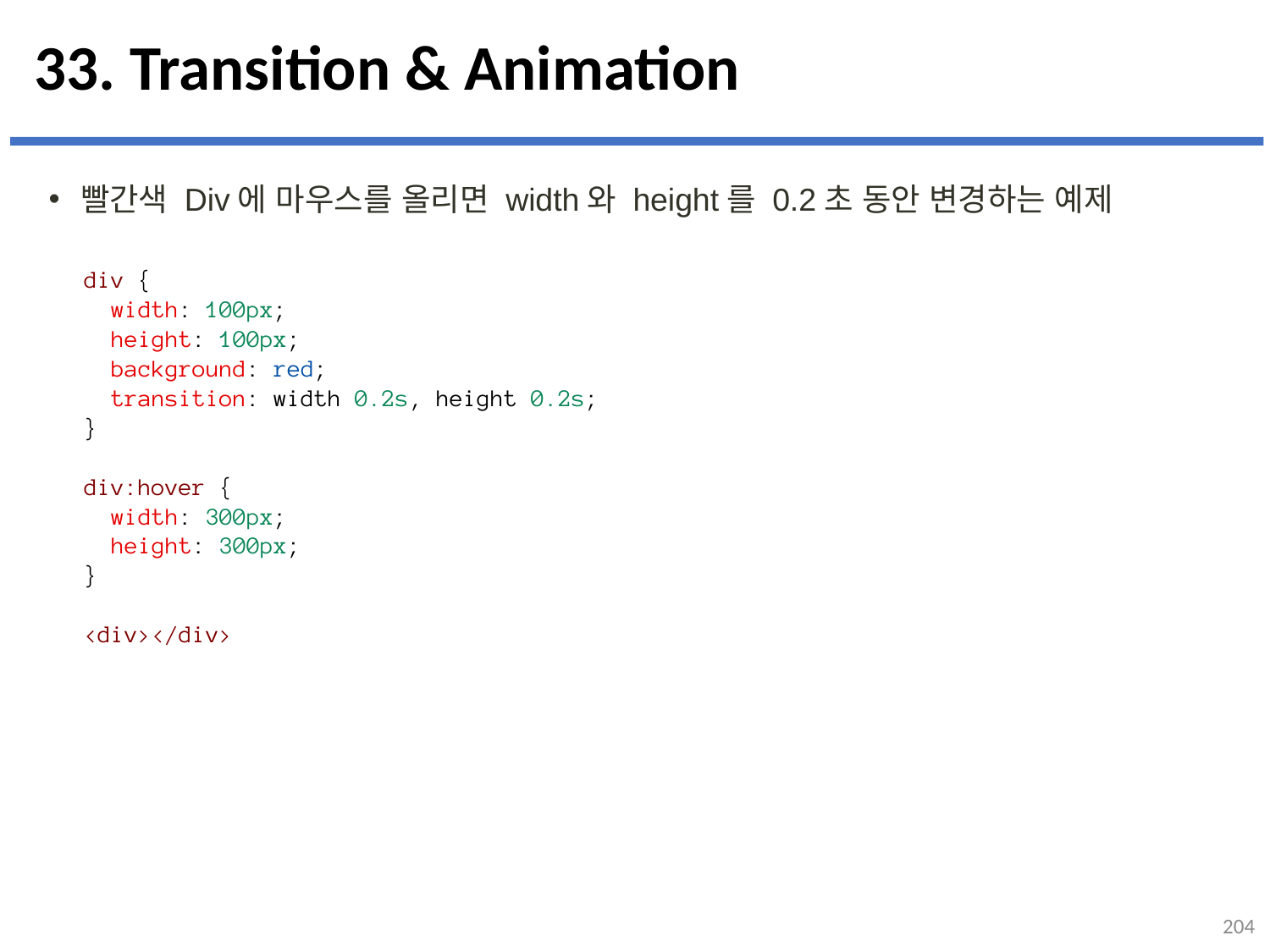

# 33. Transition & Animation
빨간색 Div에 마우스를 올리면 width와 height를 0.2초 동안 변경하는 예제
div {
  width: 100px;
  height: 100px;
  background: red;
  transition: width 0.2s, height 0.2s;
}
div:hover {
  width: 300px;
  height: 300px;
}

<div></div>
204